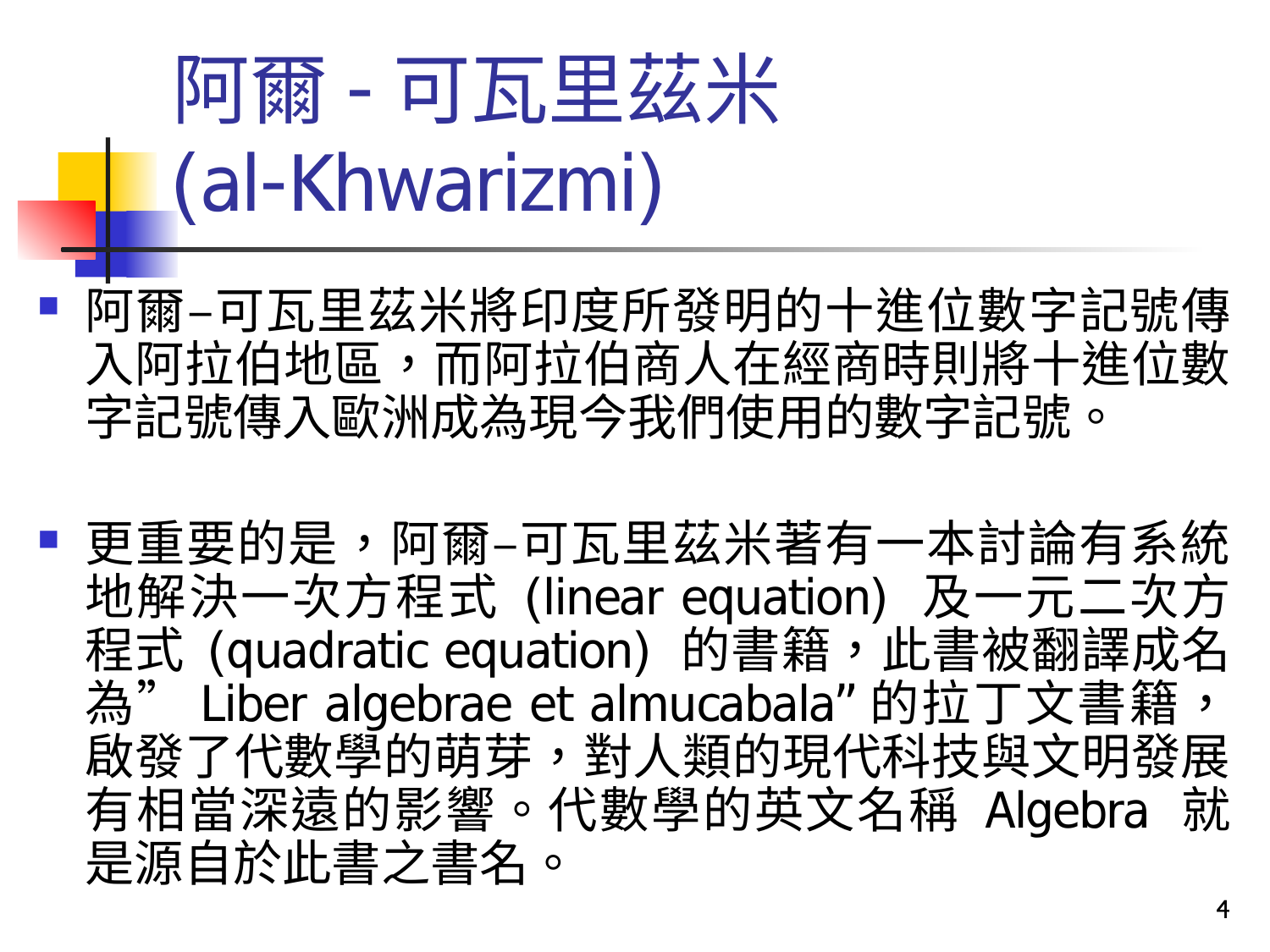

# 阿爾-可瓦里茲米 (al-Khwarizmi)
阿爾–可瓦里茲米將印度所發明的十進位數字記號傳入阿拉伯地區，而阿拉伯商人在經商時則將十進位數字記號傳入歐洲成為現今我們使用的數字記號。

更重要的是，阿爾–可瓦里茲米著有一本討論有系統地解決一次方程式 (linear equation) 及一元二次方程式 (quadratic equation) 的書籍，此書被翻譯成名為”Liber algebrae et almucabala”的拉丁文書籍，啟發了代數學的萌芽，對人類的現代科技與文明發展有相當深遠的影響。代數學的英文名稱 Algebra 就是源自於此書之書名。
4